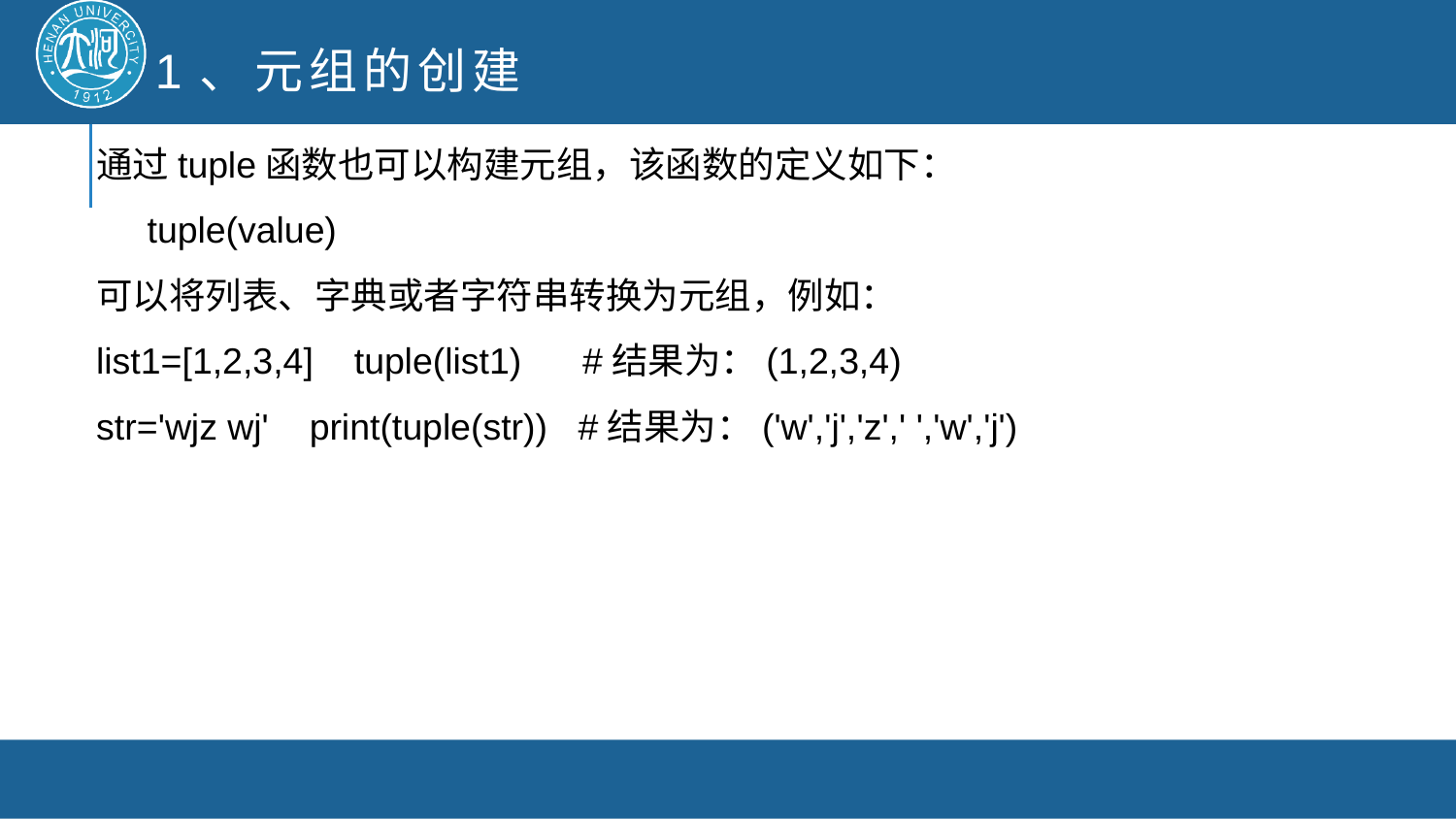

1、元组的创建
通过tuple函数也可以构建元组，该函数的定义如下：
     tuple(value)
可以将列表、字典或者字符串转换为元组，例如：
list1=[1,2,3,4]    tuple(list1)      #结果为：(1,2,3,4)
str='wjz wj'    print(tuple(str))   #结果为：('w','j','z',' ','w','j')